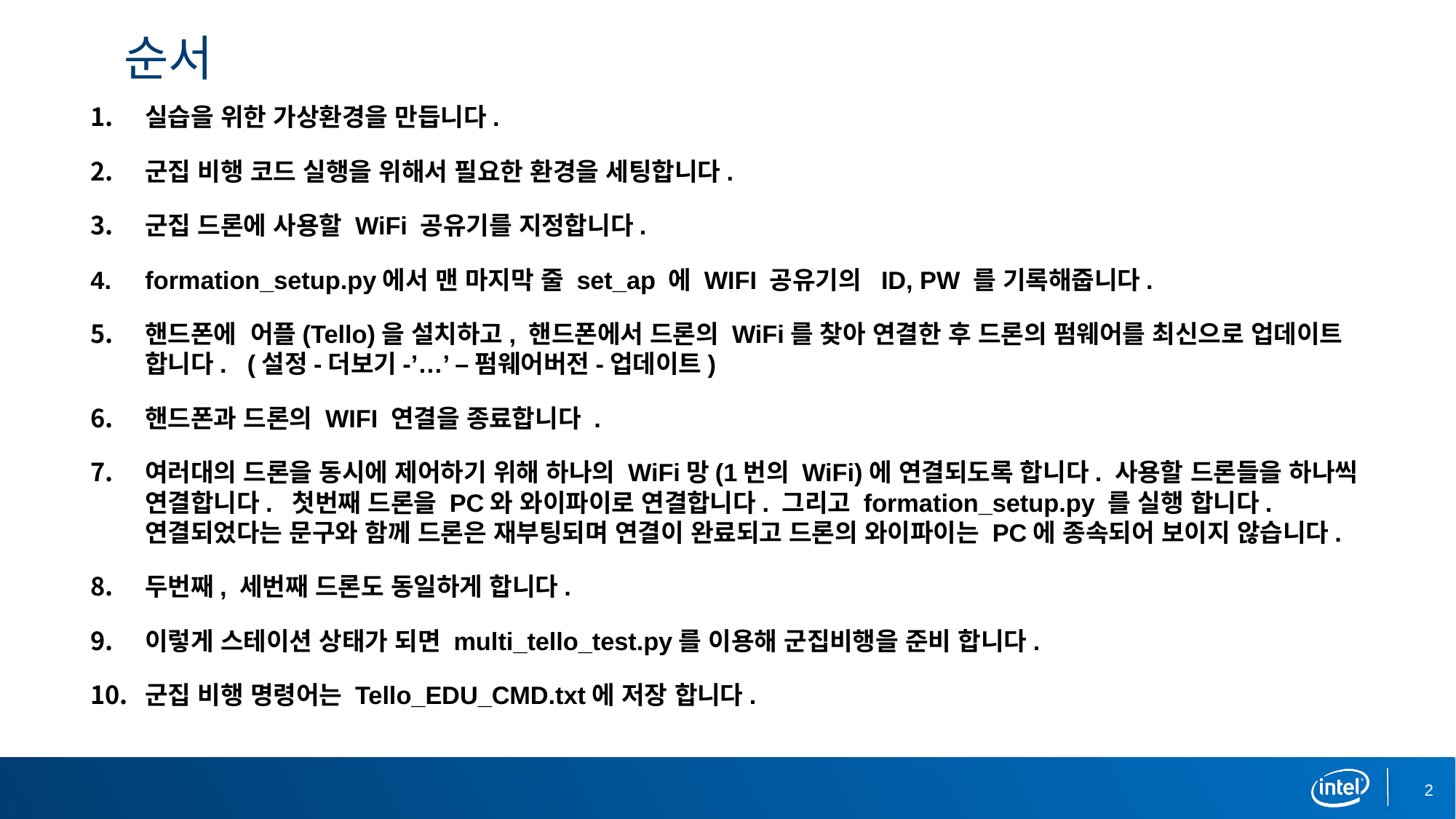

# 순서
실습을 위한 가상환경을 만듭니다.
군집 비행 코드 실행을 위해서 필요한 환경을 세팅합니다.
군집 드론에 사용할 WiFi 공유기를 지정합니다.
formation_setup.py에서 맨 마지막 줄 set_ap 에 WIFI 공유기의  ID, PW 를 기록해줍니다.
핸드폰에  어플(Tello)을 설치하고, 핸드폰에서 드론의 WiFi를 찾아 연결한 후 드론의 펌웨어를 최신으로 업데이트 합니다.   (설정-더보기-’…’ –펌웨어버전-업데이트)
핸드폰과 드론의 WIFI 연결을 종료합니다 .
여러대의 드론을 동시에 제어하기 위해 하나의 WiFi망(1번의 WiFi)에 연결되도록 합니다. 사용할 드론들을 하나씩 연결합니다.  첫번째 드론을 PC와 와이파이로 연결합니다. 그리고 formation_setup.py 를 실행 합니다. 연결되었다는 문구와 함께 드론은 재부팅되며 연결이 완료되고 드론의 와이파이는 PC에 종속되어 보이지 않습니다.
두번째, 세번째 드론도 동일하게 합니다.
이렇게 스테이션 상태가 되면 multi_tello_test.py를 이용해 군집비행을 준비 합니다.
군집 비행 명령어는 Tello_EDU_CMD.txt에 저장 합니다.
2